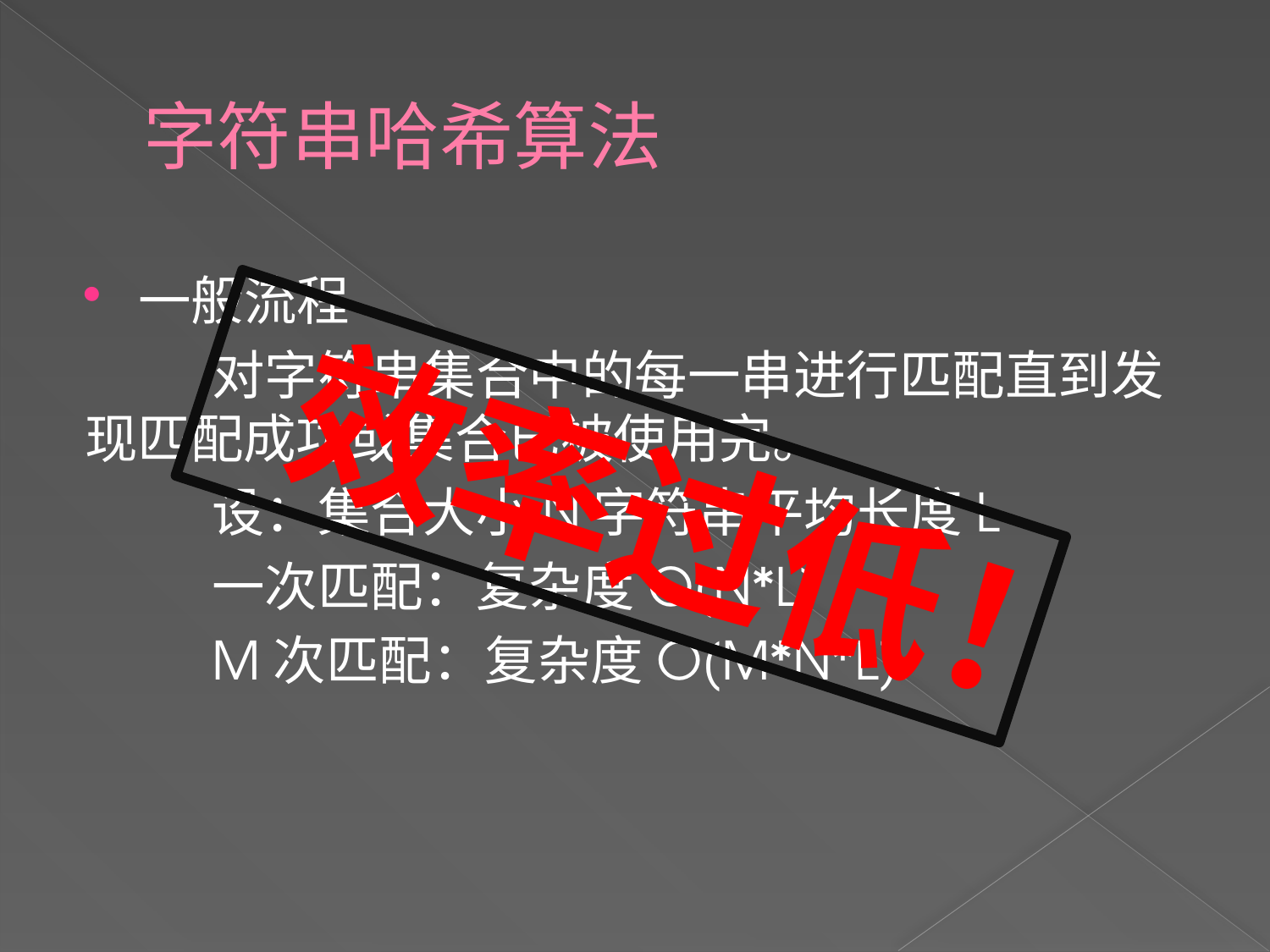

# 字符串哈希算法
一般流程
	对字符串集合中的每一串进行匹配直到发现匹配成功或集合已被使用完。
	设：集合大小N	字符串平均长度L
	一次匹配：复杂度O(N*L)
	M次匹配：复杂度O(M*N*L)
效率过低！